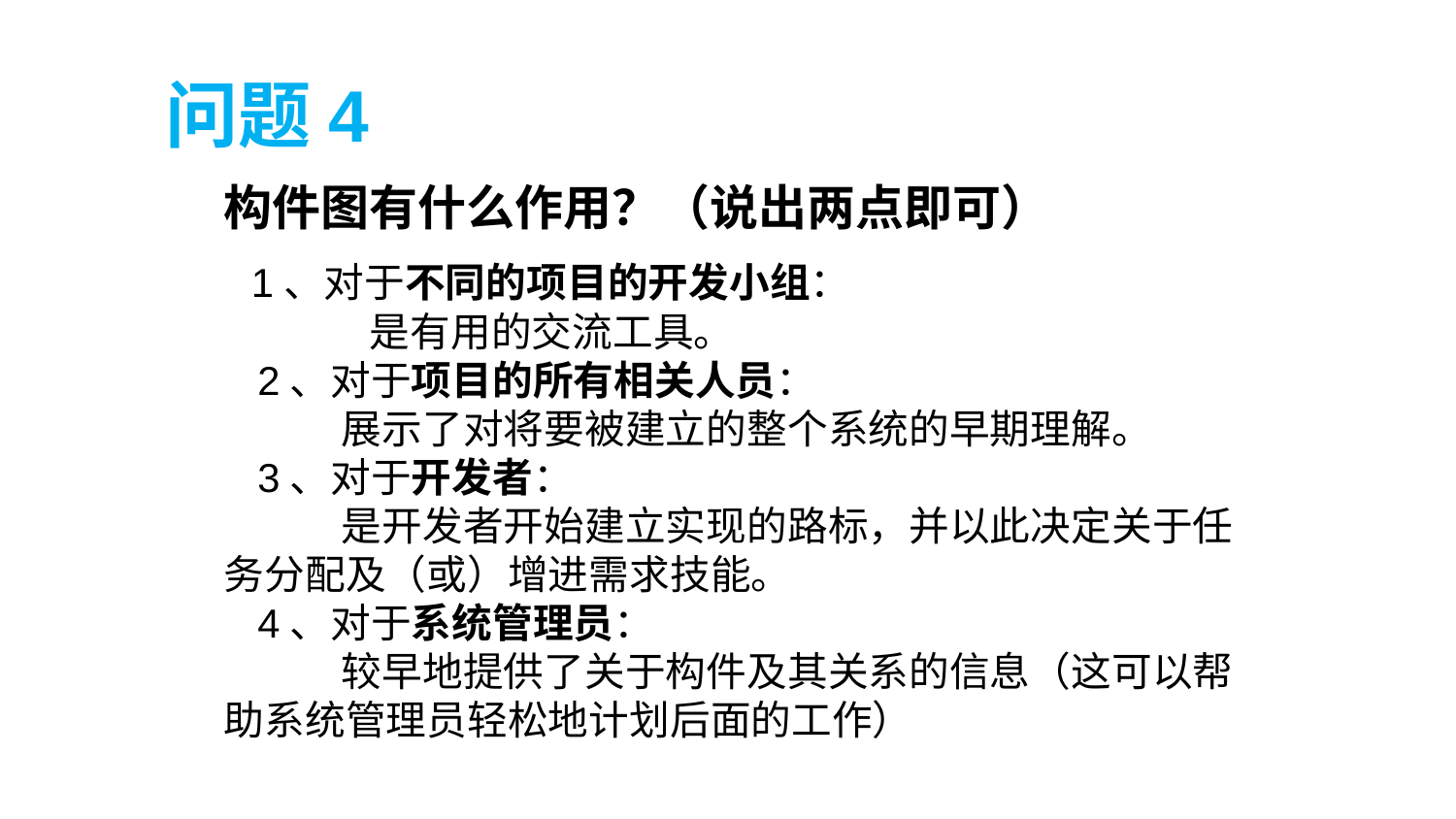

问题4

构件图有什么作用？（说出两点即可）
  1、对于不同的项目的开发小组：
	是有用的交流工具。
   2、对于项目的所有相关人员：
            展示了对将要被建立的整个系统的早期理解。
   3、对于开发者：
            是开发者开始建立实现的路标，并以此决定关于任务分配及（或）增进需求技能。
   4、对于系统管理员：
            较早地提供了关于构件及其关系的信息（这可以帮助系统管理员轻松地计划后面的工作）